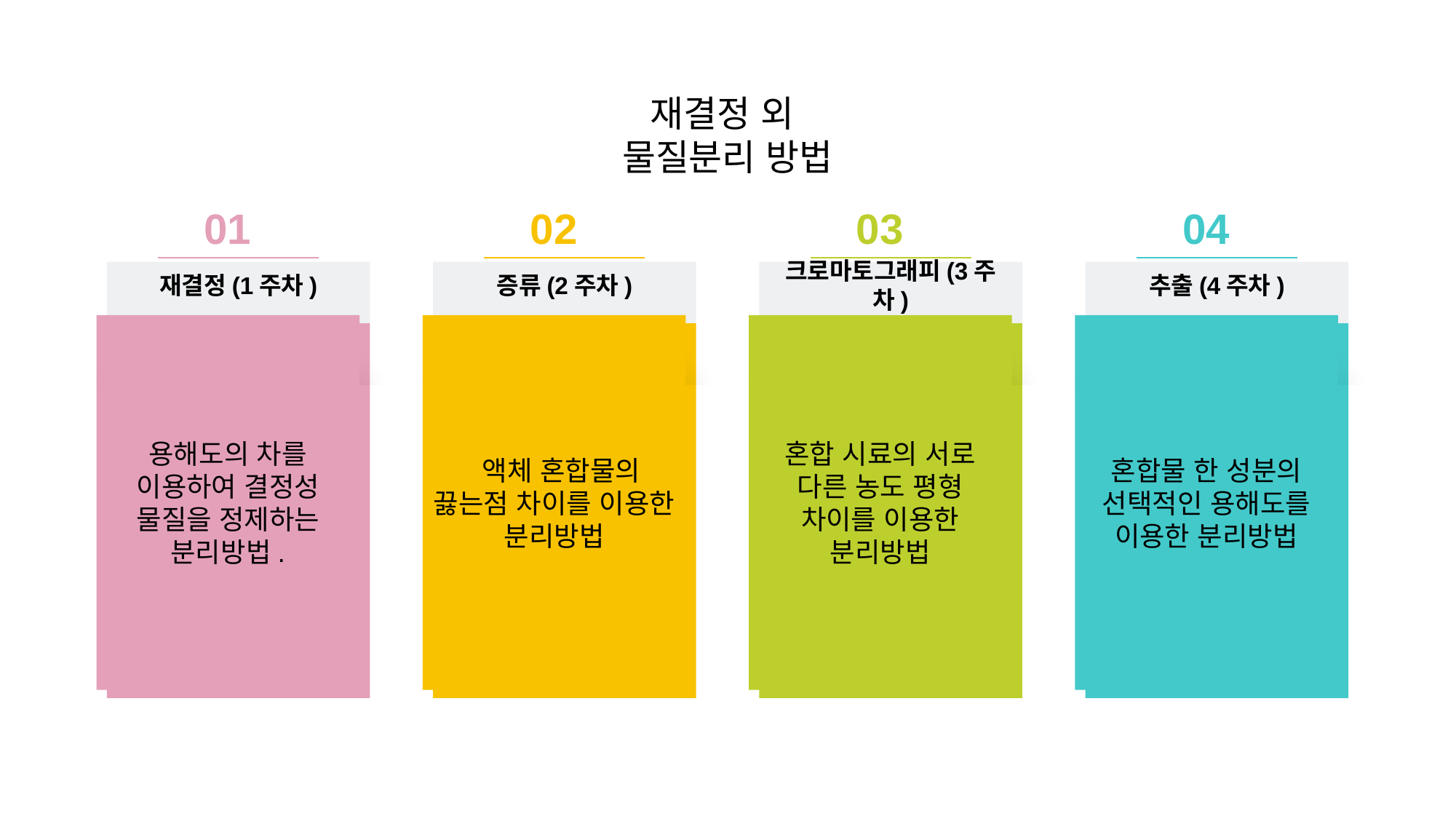

재결정 외
물질분리 방법
01
02
03
04
재결정(1주차)
증류(2주차)
크로마토그래피(3주차)
추출(4주차)

용해도의 차를 이용하여 결정성 물질을 정제하는 분리방법.
 액체 혼합물의 끓는점 차이를 이용한 분리방법
혼합 시료의 서로 다른 농도 평형 차이를 이용한 분리방법
혼합물 한 성분의 선택적인 용해도를 이용한 분리방법

용해도의 차를 이용하여 결정성 물질을 정제하는 분리방법.
 액체 혼합물을 끓는점 차이를 이용한 분리방법
혼합 시료의 서로 다른 농도 평형 차이를 이용한 분리방법
혼합물로부터 한 성분을 선택적인 용해도를 이용한 분리방법